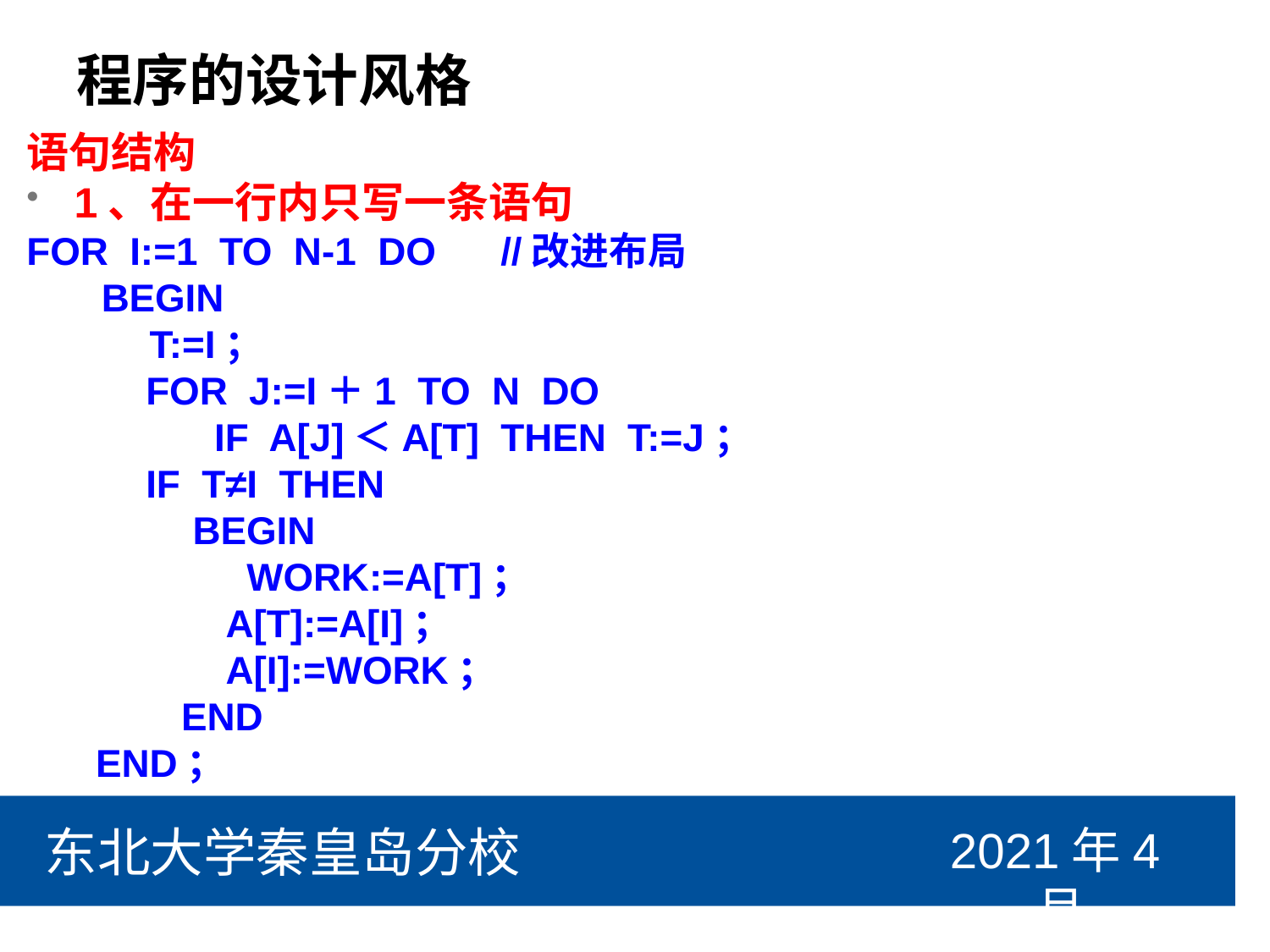

# 程序的设计风格
语句结构
1、在一行内只写一条语句
FOR  I:=1  TO  N-1  DO      //改进布局
  BEGIN
       T:=I；
       FOR  J:=I＋1  TO  N  DO
             IF  A[J]＜A[T]  THEN  T:=J；
       IF  T≠I  THEN
           BEGIN
                WORK:=A[T]；
                A[T]:=A[I]；
                A[I]:=WORK；
           END
  END；